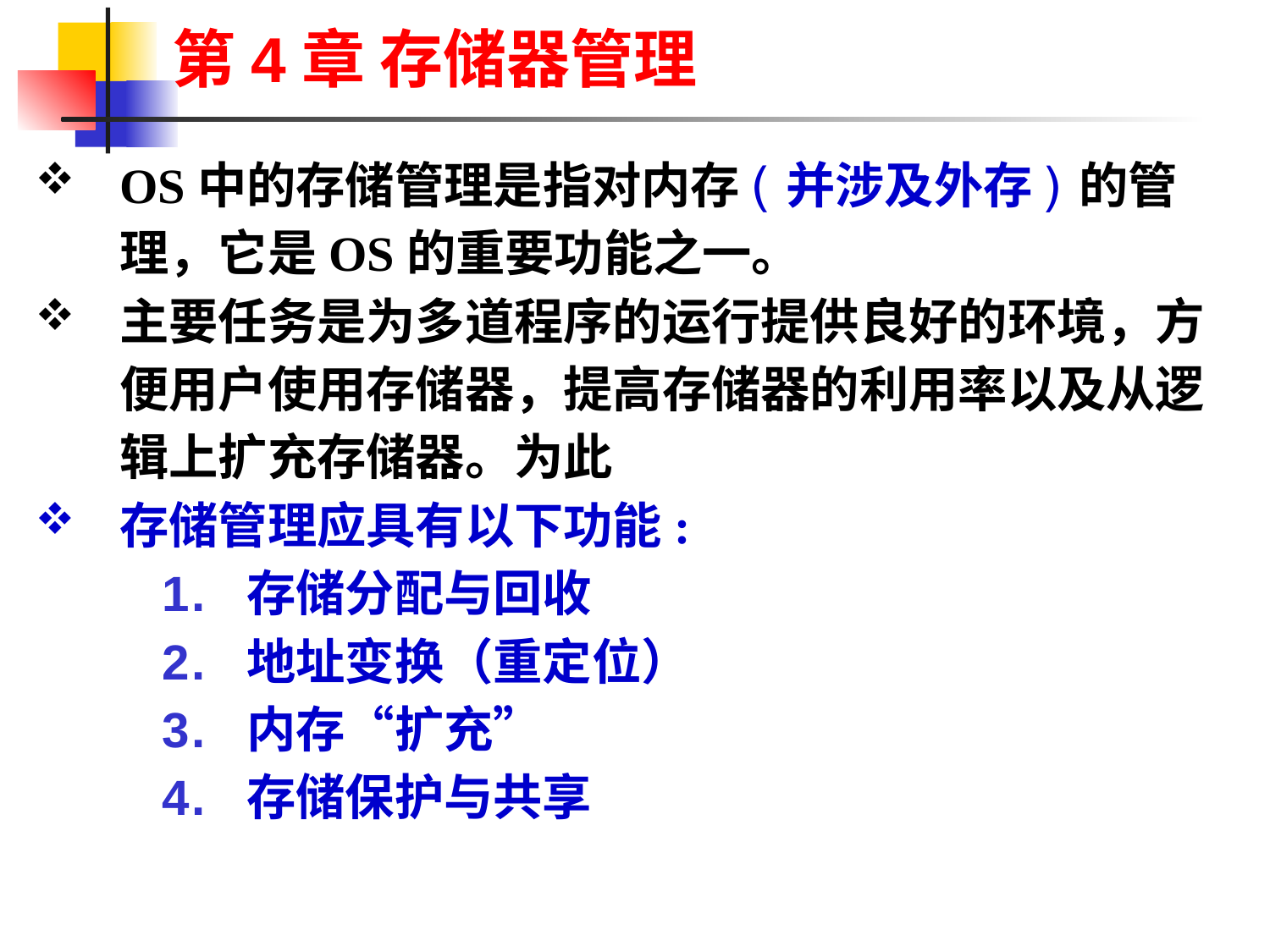

# 第4章 存储器管理
OS中的存储管理是指对内存(并涉及外存)的管理，它是OS的重要功能之一。
主要任务是为多道程序的运行提供良好的环境，方便用户使用存储器，提高存储器的利用率以及从逻辑上扩充存储器。为此
存储管理应具有以下功能:
存储分配与回收
地址变换（重定位）
内存“扩充”
存储保护与共享